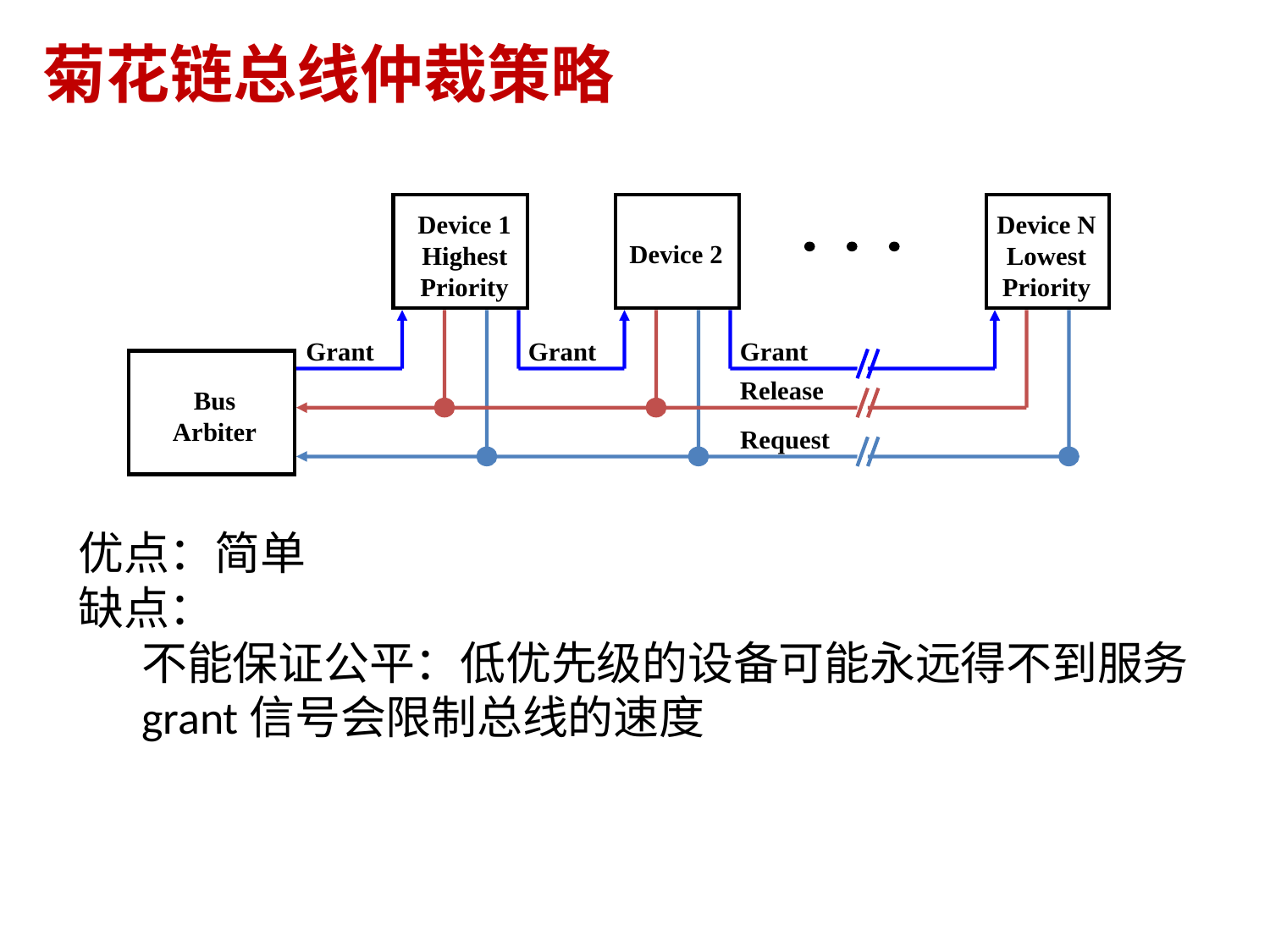

# 菊花链总线仲裁策略

Device 1
Highest
Priority
Device N
Lowest
Priority
Device 2

Grant
Grant
Grant

Release

Bus
Arbiter

Request

优点：简单
缺点：
不能保证公平：低优先级的设备可能永远得不到服务
grant信号会限制总线的速度